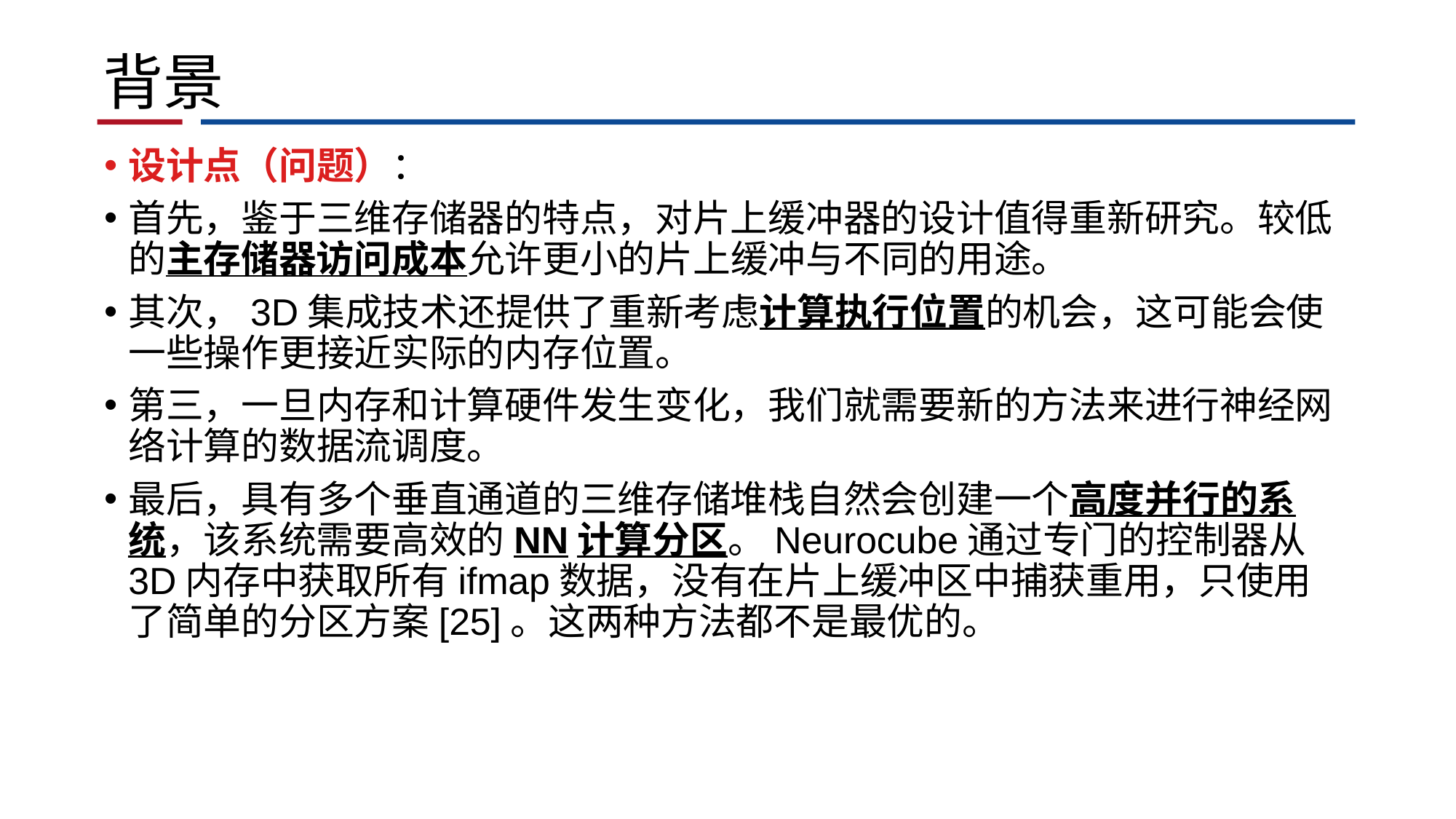

# 背景
设计点（问题）：
首先，鉴于三维存储器的特点，对片上缓冲器的设计值得重新研究。较低的主存储器访问成本允许更小的片上缓冲与不同的用途。
其次，3D集成技术还提供了重新考虑计算执行位置的机会，这可能会使一些操作更接近实际的内存位置。
第三，一旦内存和计算硬件发生变化，我们就需要新的方法来进行神经网络计算的数据流调度。
最后，具有多个垂直通道的三维存储堆栈自然会创建一个高度并行的系统，该系统需要高效的NN计算分区。Neurocube通过专门的控制器从3D内存中获取所有ifmap数据，没有在片上缓冲区中捕获重用，只使用了简单的分区方案[25]。这两种方法都不是最优的。
5